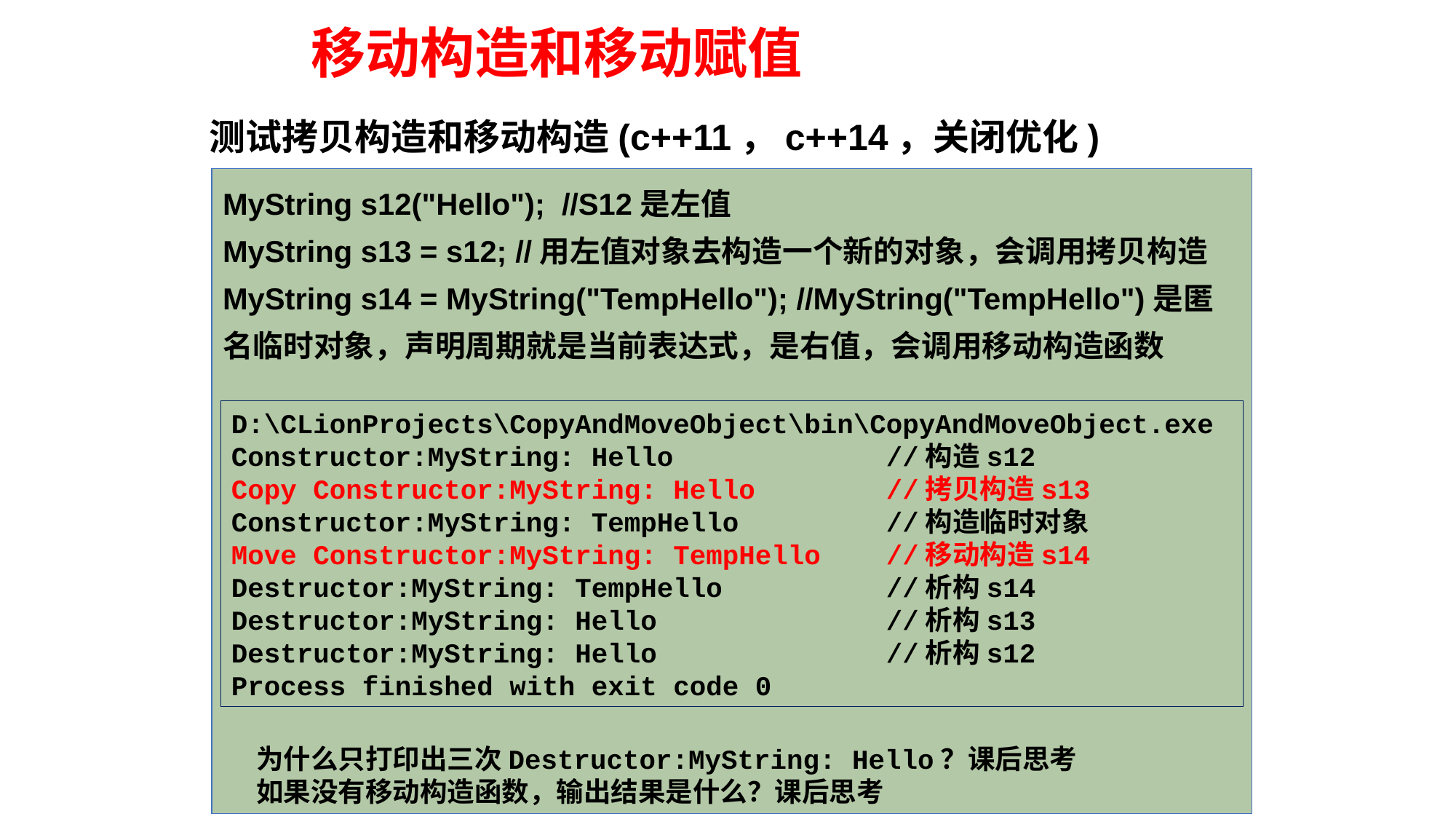

# 移动构造和移动赋值
测试拷贝构造和移动构造(c++11，c++14，关闭优化)
MyString s12("Hello");  //S12是左值
MyString s13 = s12; //用左值对象去构造一个新的对象，会调用拷贝构造
MyString s14 = MyString("TempHello"); //MyString("TempHello")是匿名临时对象，声明周期就是当前表达式，是右值，会调用移动构造函数
D:\CLionProjects\CopyAndMoveObject\bin\CopyAndMoveObject.exe
Constructor:MyString: Hello		//构造s12
Copy Constructor:MyString: Hello		//拷贝构造s13
Constructor:MyString: TempHello		//构造临时对象
Move Constructor:MyString: TempHello	//移动构造s14
Destructor:MyString: TempHello		//析构s14
Destructor:MyString: Hello			//析构s13
Destructor:MyString: Hello			//析构s12
Process finished with exit code 0
为什么只打印出三次Destructor:MyString: Hello？课后思考
如果没有移动构造函数，输出结果是什么？课后思考